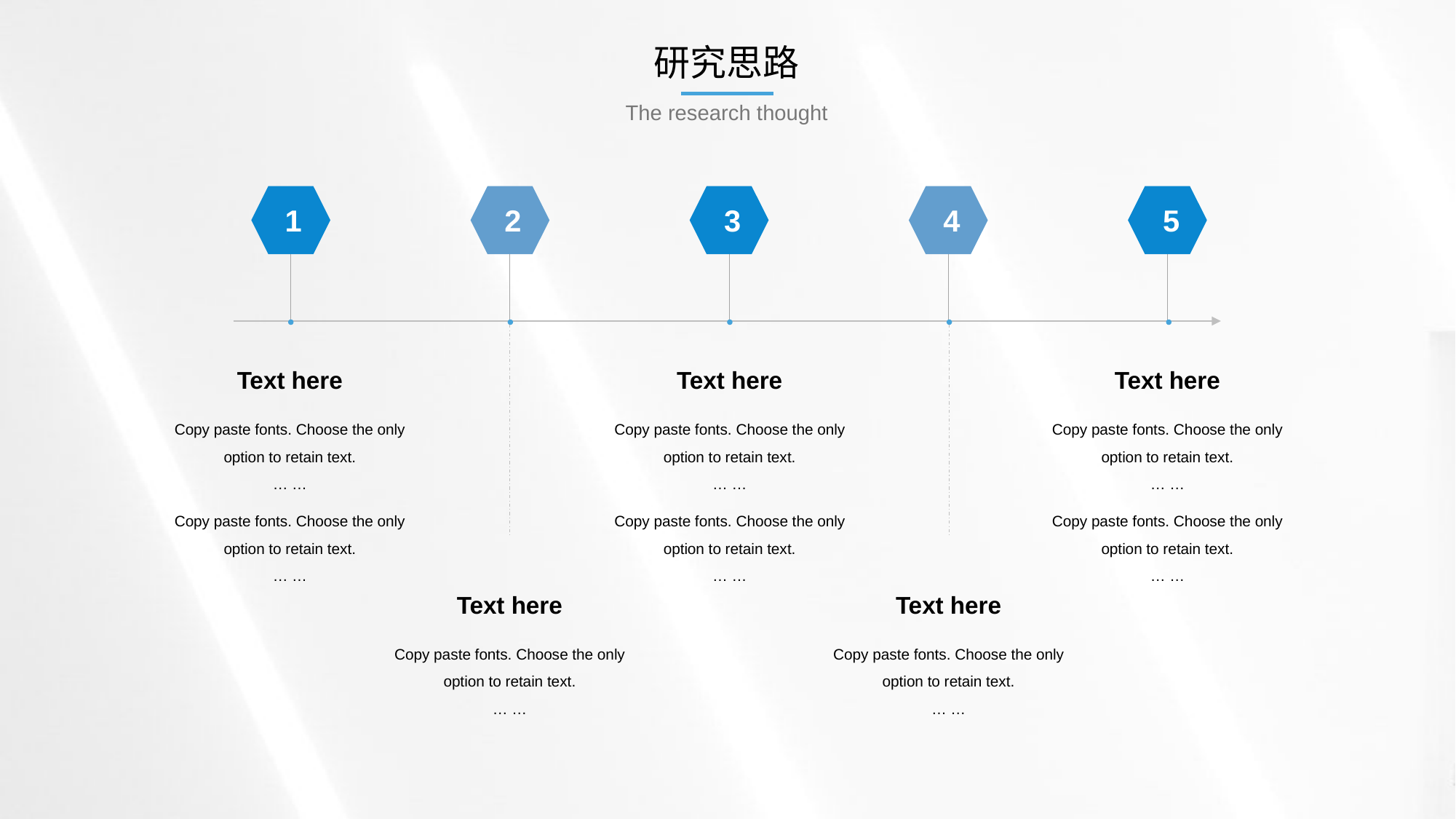

研究思路
The research thought

1
2
3
4
5

Text here
Copy paste fonts. Choose the only option to retain text.
… …
Copy paste fonts. Choose the only option to retain text.
… …
Text here
Copy paste fonts. Choose the only option to retain text.
… …
Copy paste fonts. Choose the only option to retain text.
… …
Text here
Copy paste fonts. Choose the only option to retain text.
… …
Copy paste fonts. Choose the only option to retain text.
… …
Text here
Copy paste fonts. Choose the only option to retain text.
… …
Text here
Copy paste fonts. Choose the only option to retain text.
… …